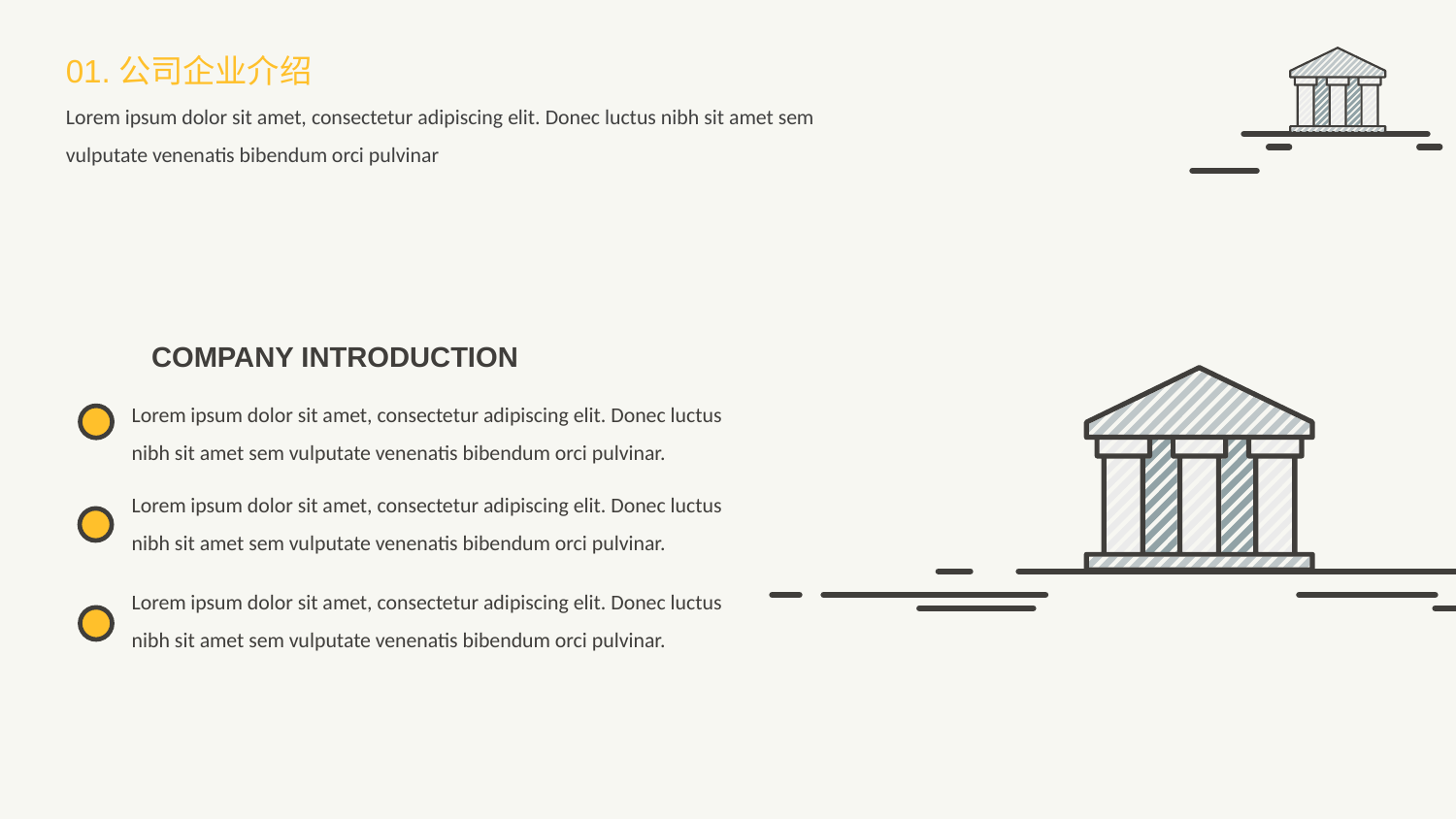

01.公司企业介绍

Lorem ipsum dolor sit amet, consectetur adipiscing elit. Donec luctus nibh sit amet sem vulputate venenatis bibendum orci pulvinar
COMPANY INTRODUCTION

Lorem ipsum dolor sit amet, consectetur adipiscing elit. Donec luctus nibh sit amet sem vulputate venenatis bibendum orci pulvinar.

Lorem ipsum dolor sit amet, consectetur adipiscing elit. Donec luctus nibh sit amet sem vulputate venenatis bibendum orci pulvinar.

Lorem ipsum dolor sit amet, consectetur adipiscing elit. Donec luctus nibh sit amet sem vulputate venenatis bibendum orci pulvinar.